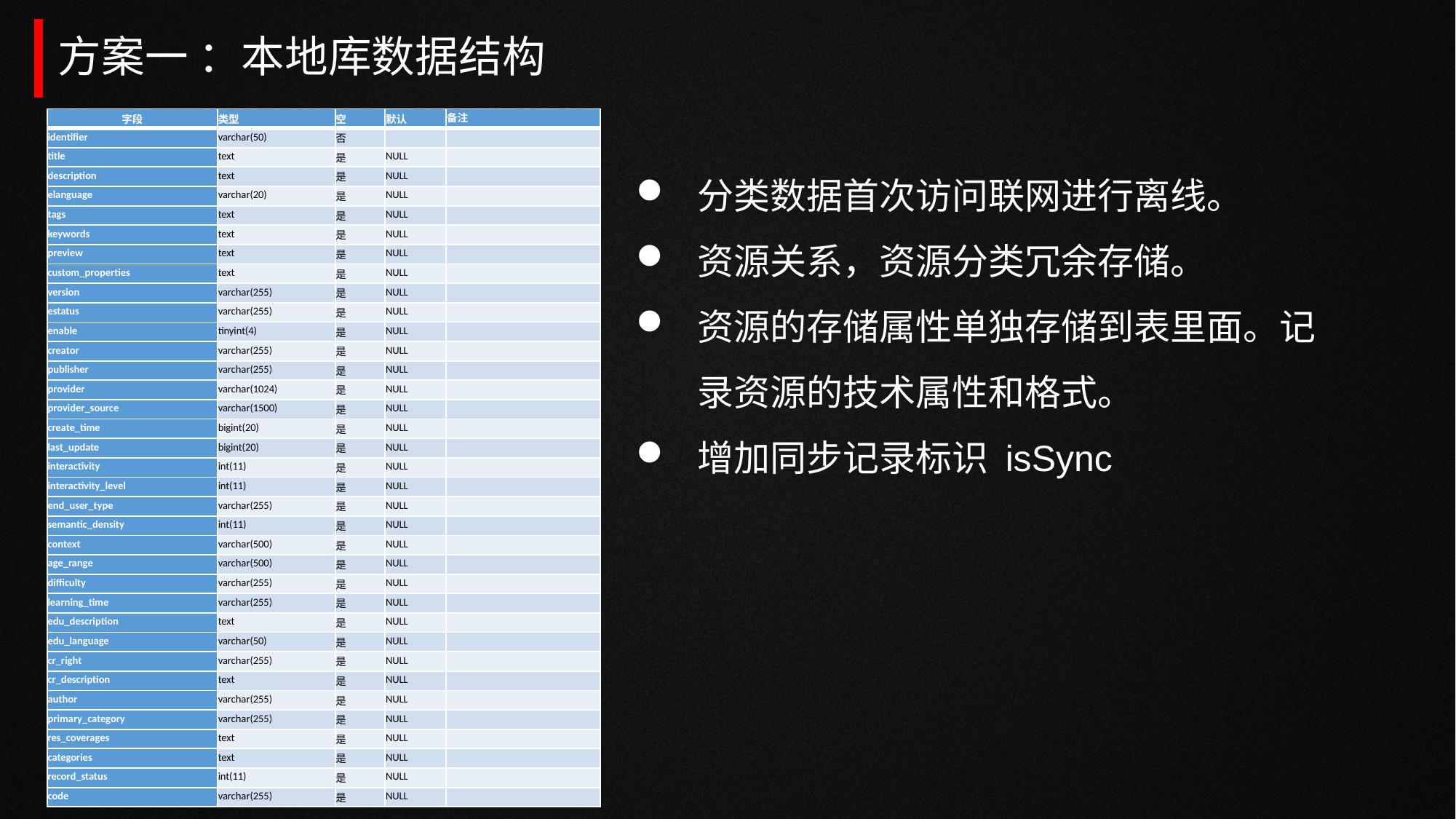

# 方案一 ：本地库数据结构

| 字段 | 类型 | 空 | 默认 | 备注 |
| --- | --- | --- | --- | --- |
| identifier | varchar(50) | 否 |  |  |
| title | text | 是 | NULL |  |
| description | text | 是 | NULL |  |
| elanguage | varchar(20) | 是 | NULL |  |
| tags | text | 是 | NULL |  |
| keywords | text | 是 | NULL |  |
| preview | text | 是 | NULL |  |
| custom\_properties | text | 是 | NULL |  |
| version | varchar(255) | 是 | NULL |  |
| estatus | varchar(255) | 是 | NULL |  |
| enable | tinyint(4) | 是 | NULL |  |
| creator | varchar(255) | 是 | NULL |  |
| publisher | varchar(255) | 是 | NULL |  |
| provider | varchar(1024) | 是 | NULL |  |
| provider\_source | varchar(1500) | 是 | NULL |  |
| create\_time | bigint(20) | 是 | NULL |  |
| last\_update | bigint(20) | 是 | NULL |  |
| interactivity | int(11) | 是 | NULL |  |
| interactivity\_level | int(11) | 是 | NULL |  |
| end\_user\_type | varchar(255) | 是 | NULL |  |
| semantic\_density | int(11) | 是 | NULL |  |
| context | varchar(500) | 是 | NULL |  |
| age\_range | varchar(500) | 是 | NULL |  |
| difficulty | varchar(255) | 是 | NULL |  |
| learning\_time | varchar(255) | 是 | NULL |  |
| edu\_description | text | 是 | NULL |  |
| edu\_language | varchar(50) | 是 | NULL |  |
| cr\_right | varchar(255) | 是 | NULL |  |
| cr\_description | text | 是 | NULL |  |
| author | varchar(255) | 是 | NULL |  |
| primary\_category | varchar(255) | 是 | NULL |  |
| res\_coverages | text | 是 | NULL |  |
| categories | text | 是 | NULL |  |
| record\_status | int(11) | 是 | NULL |  |
| code | varchar(255) | 是 | NULL |  |
分类数据首次访问联网进行离线。
资源关系，资源分类冗余存储。
资源的存储属性单独存储到表里面。记录资源的技术属性和格式。
增加同步记录标识 isSync